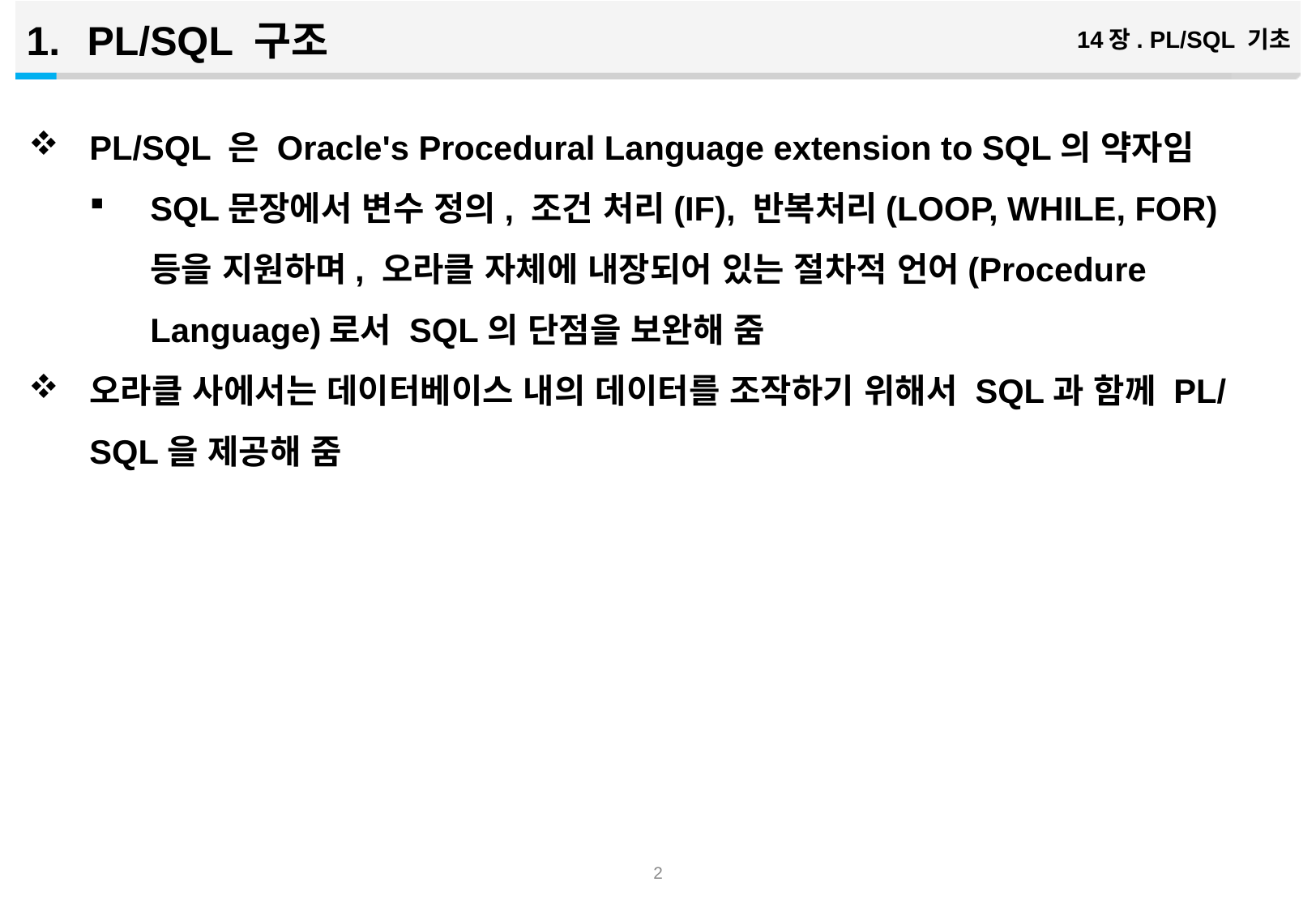

PL/SQL 구조
14장. PL/SQL 기초
PL/SQL 은 Oracle's Procedural Language extension to SQL의 약자임
SQL문장에서 변수 정의, 조건 처리(IF), 반복처리(LOOP, WHILE, FOR)등을 지원하며, 오라클 자체에 내장되어 있는 절차적 언어(Procedure Language)로서 SQL의 단점을 보완해 줌
오라클 사에서는 데이터베이스 내의 데이터를 조작하기 위해서 SQL과 함께 PL/SQL을 제공해 줌
2